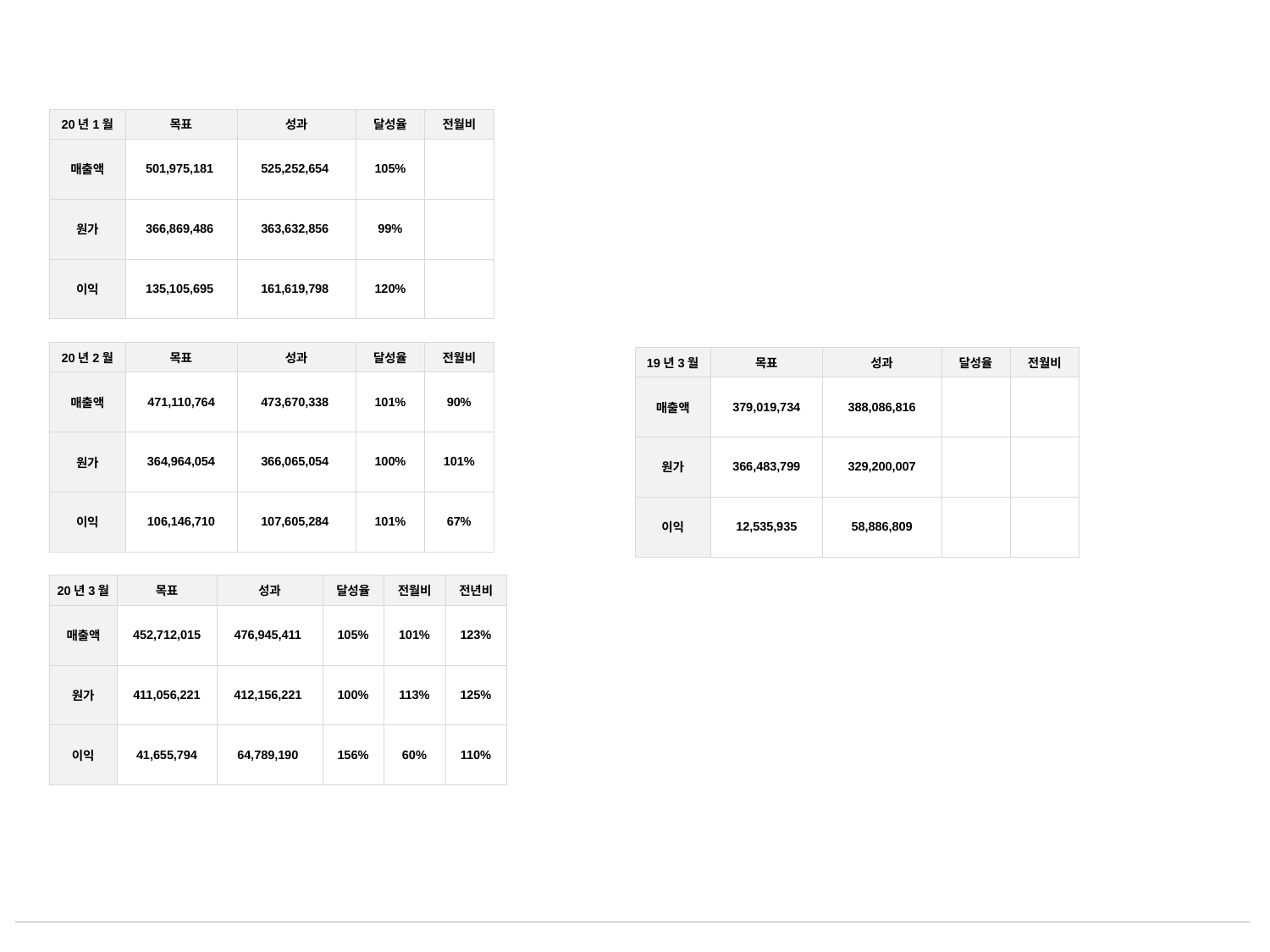

| 20년1월 | 목표 | 성과 | 달성율 | 전월비 |
| --- | --- | --- | --- | --- |
| 매출액 | 501,975,181 | 525,252,654 | 105% |  |
| 원가 | 366,869,486 | 363,632,856 | 99% |  |
| 이익 | 135,105,695 | 161,619,798 | 120% |  |
| 20년2월 | 목표 | 성과 | 달성율 | 전월비 |
| --- | --- | --- | --- | --- |
| 매출액 | 471,110,764 | 473,670,338 | 101% | 90% |
| 원가 | 364,964,054 | 366,065,054 | 100% | 101% |
| 이익 | 106,146,710 | 107,605,284 | 101% | 67% |
| 19년3월 | 목표 | 성과 | 달성율 | 전월비 |
| --- | --- | --- | --- | --- |
| 매출액 | 379,019,734 | 388,086,816 |  |  |
| 원가 | 366,483,799 | 329,200,007 |  |  |
| 이익 | 12,535,935 | 58,886,809 |  |  |
| 20년3월 | 목표 | 성과 | 달성율 | 전월비 | 전년비 |
| --- | --- | --- | --- | --- | --- |
| 매출액 | 452,712,015 | 476,945,411 | 105% | 101% | 123% |
| 원가 | 411,056,221 | 412,156,221 | 100% | 113% | 125% |
| 이익 | 41,655,794 | 64,789,190 | 156% | 60% | 110% |